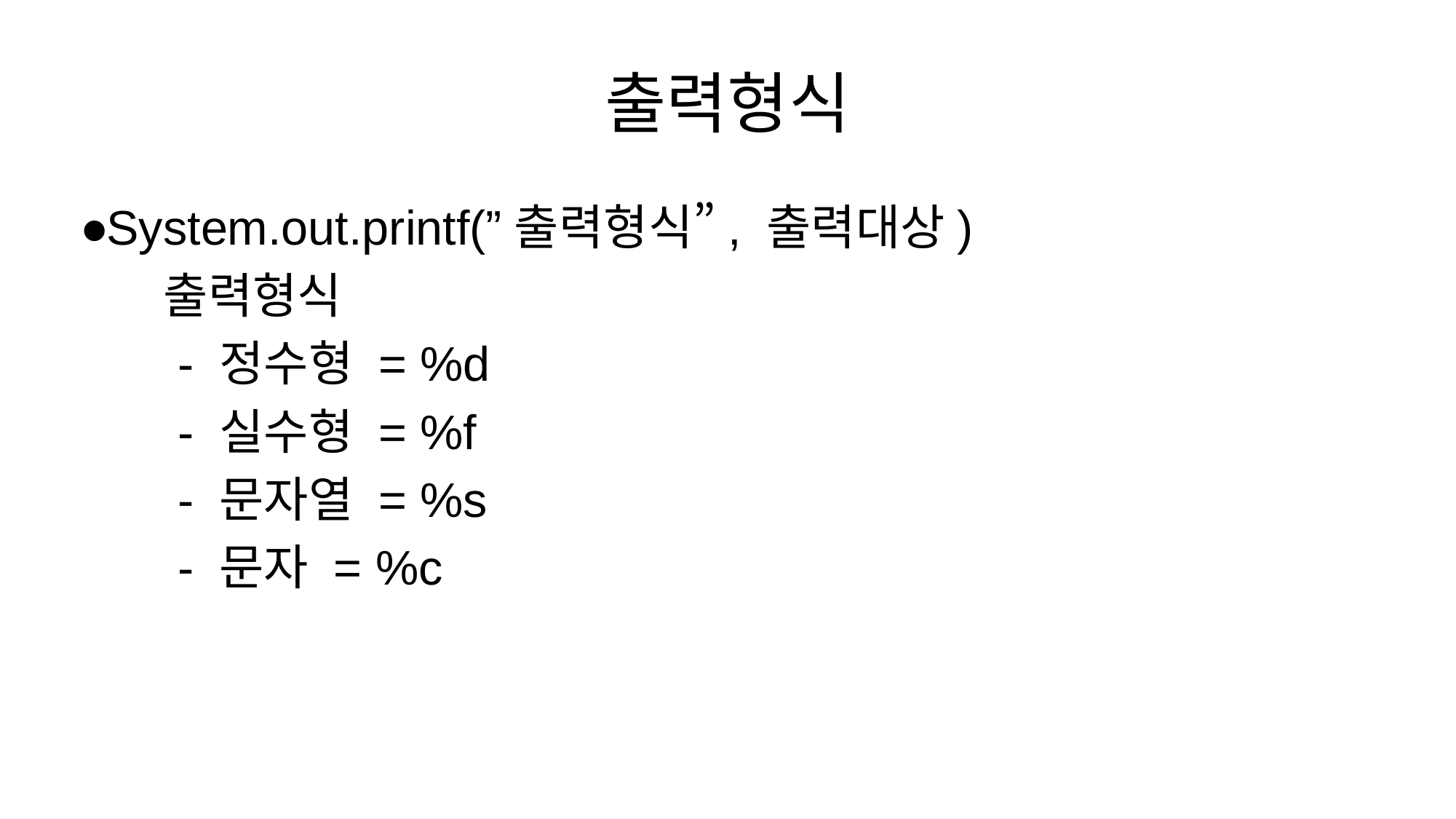

# 출력형식
⦁System.out.printf(”출력형식”, 출력대상)
     출력형식
       - 정수형 = %d
       - 실수형 = %f
       - 문자열 = %s
       - 문자 = %c